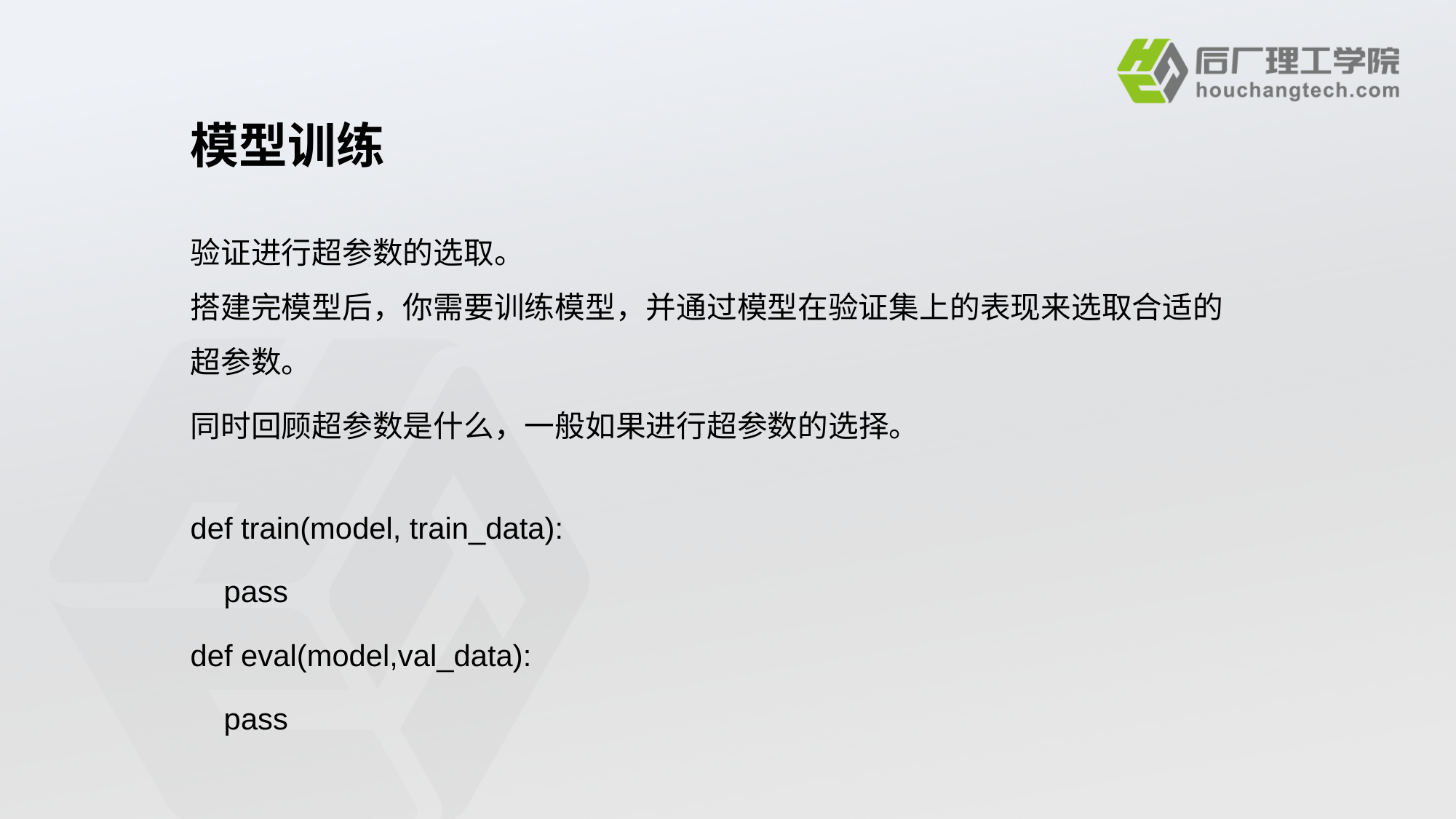

模型训练
验证进行超参数的选取。
搭建完模型后，你需要训练模型，并通过模型在验证集上的表现来选取合适的超参数。
同时回顾超参数是什么，一般如果进行超参数的选择。
def train(model, train_data):
    pass
def eval(model,val_data):
    pass